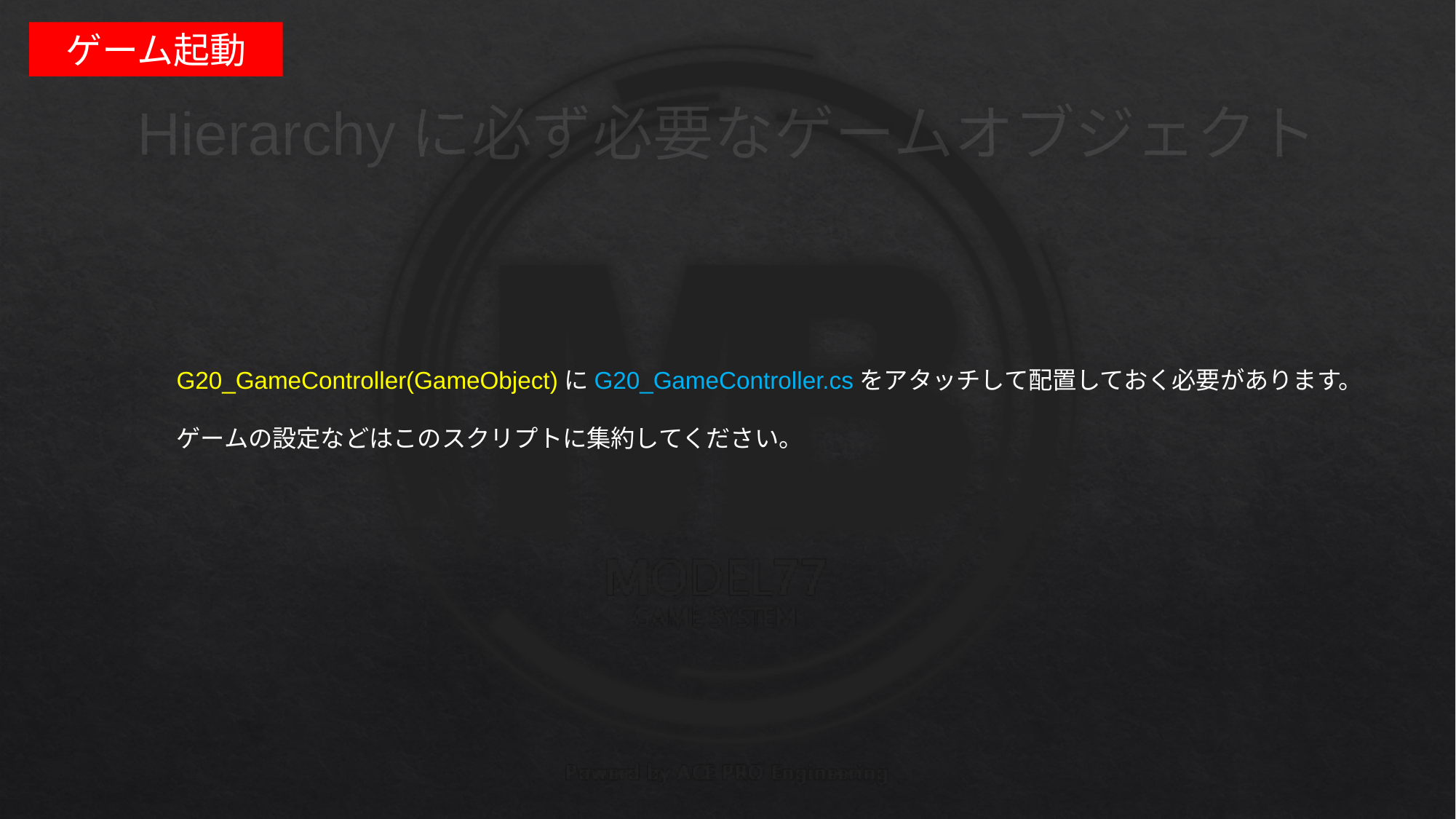

ゲーム起動
# Hierarchyに必ず必要なゲームオブジェクト
G20_GameController(GameObject)にG20_GameController.csをアタッチして配置しておく必要があります。

ゲームの設定などはこのスクリプトに集約してください。